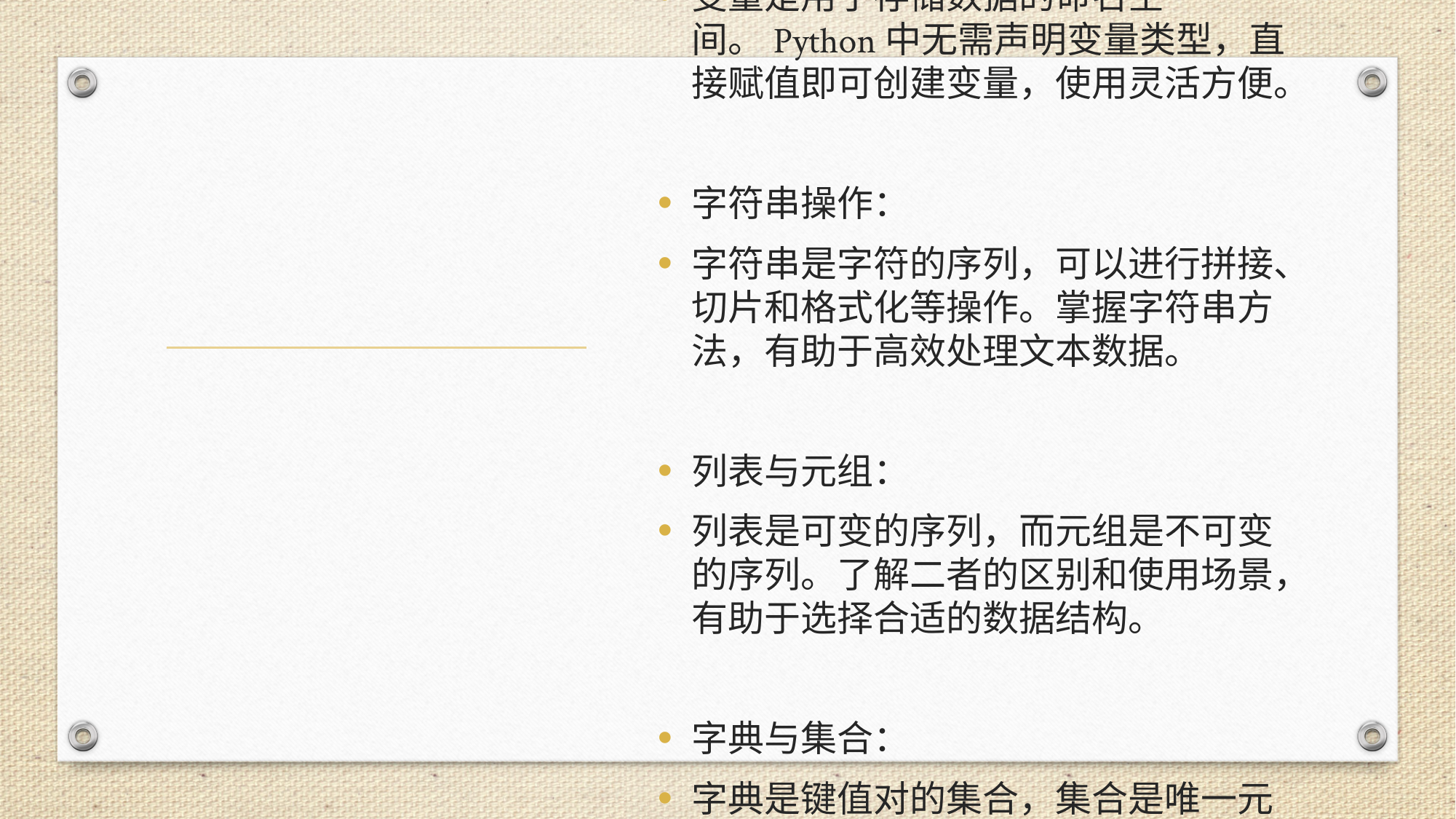

数据类型概述：
Python支持多种数据类型，包括整数、浮点数、字符串和布尔值。了解不同数据类型的特性，有助于选择合适的类型进行数据处理。

变量定义：
变量是用于存储数据的命名空间。Python中无需声明变量类型，直接赋值即可创建变量，使用灵活方便。

字符串操作：
字符串是字符的序列，可以进行拼接、切片和格式化等操作。掌握字符串方法，有助于高效处理文本数据。

列表与元组：
列表是可变的序列，而元组是不可变的序列。了解二者的区别和使用场景，有助于选择合适的数据结构。

字典与集合：
字典是键值对的集合，集合是唯一元素的无序集合。掌握字典和集合的基本操作，可以提高数据处理效率。

数据类型转换：
Python支持不同数据类型之间的转换，如整数和浮点数之间的转换。了解转换方法，能够有效处理不同类型的数据。
#